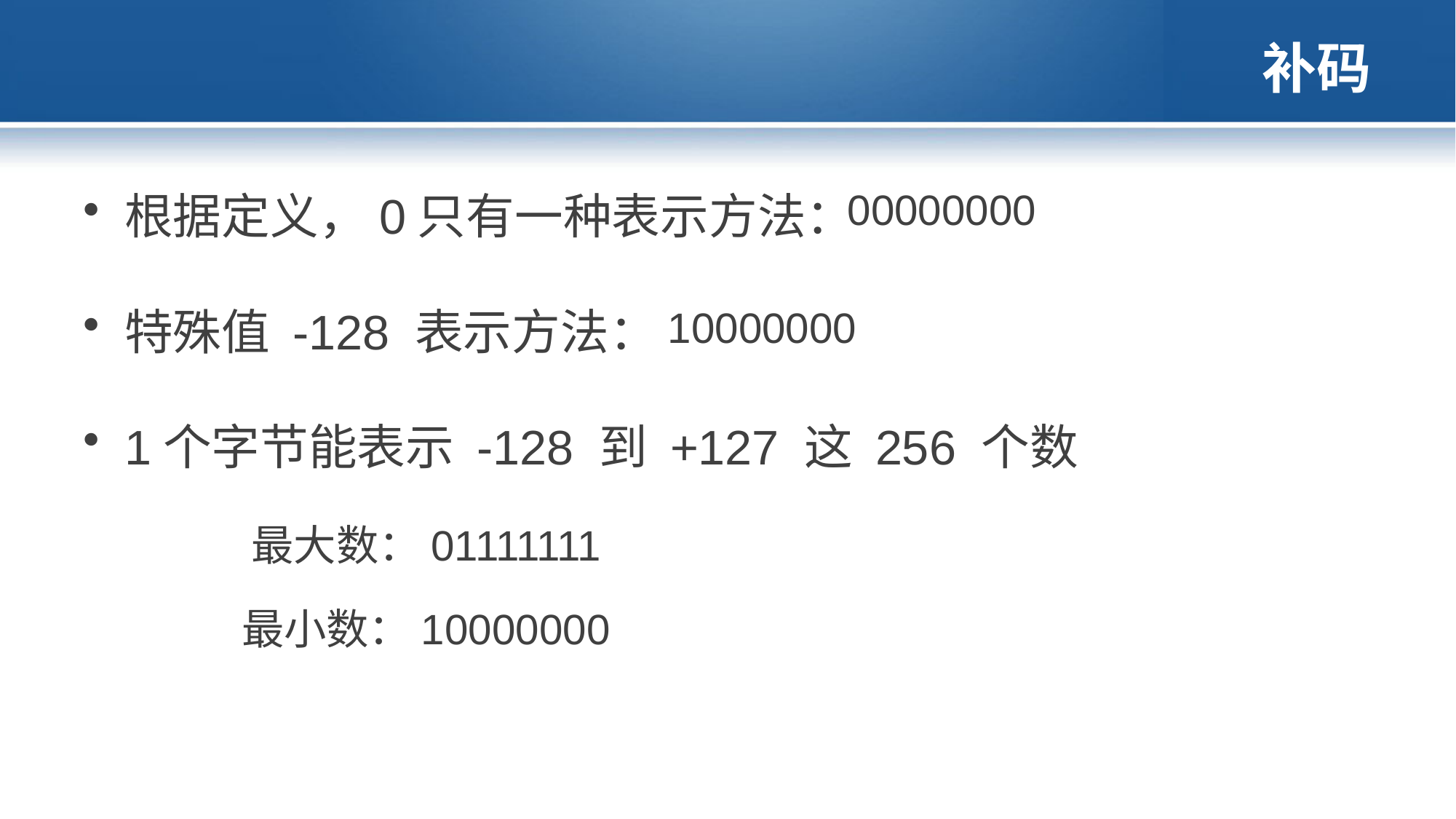

# 补码
根据定义，0只有一种表示方法：
特殊值 -128 表示方法：
1个字节能表示 -128 到 +127 这 256 个数
00000000
10000000
最大数：01111111
最小数：10000000